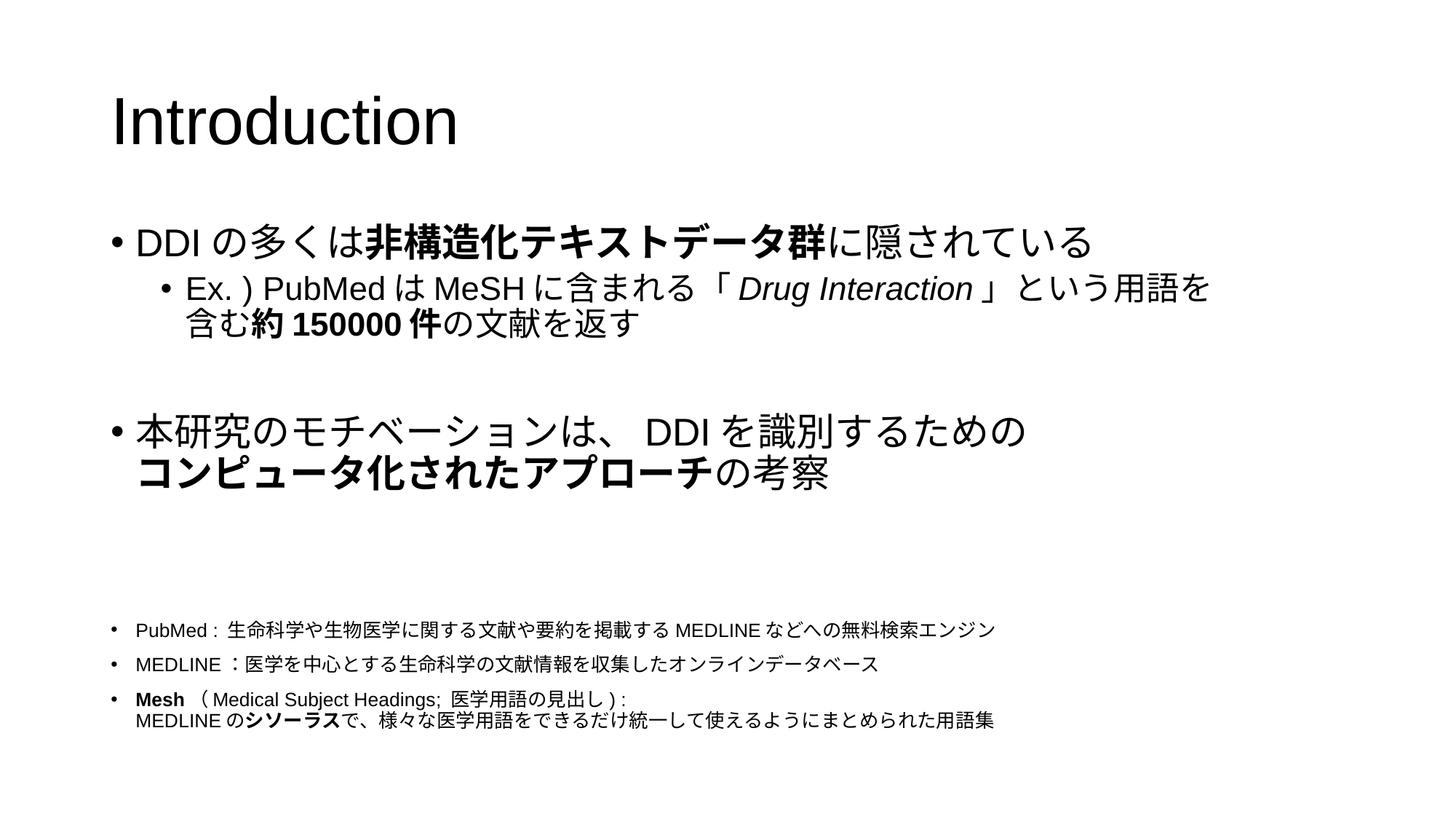

# Introduction
DDIの多くは非構造化テキストデータ群に隠されている
Ex. ) PubMedはMeSHに含まれる「Drug Interaction」という用語を
含む約150000件の文献を返す

本研究のモチベーションは、DDIを識別するための
コンピュータ化されたアプローチの考察

PubMed : 生命科学や生物医学に関する文献や要約を掲載するMEDLINEなどへの無料検索エンジン
MEDLINE：医学を中心とする生命科学の文献情報を収集したオンラインデータベース
Mesh（Medical Subject Headings; 医学用語の見出し) :
MEDLINEのシソーラスで、様々な医学用語をできるだけ統一して使えるようにまとめられた用語集